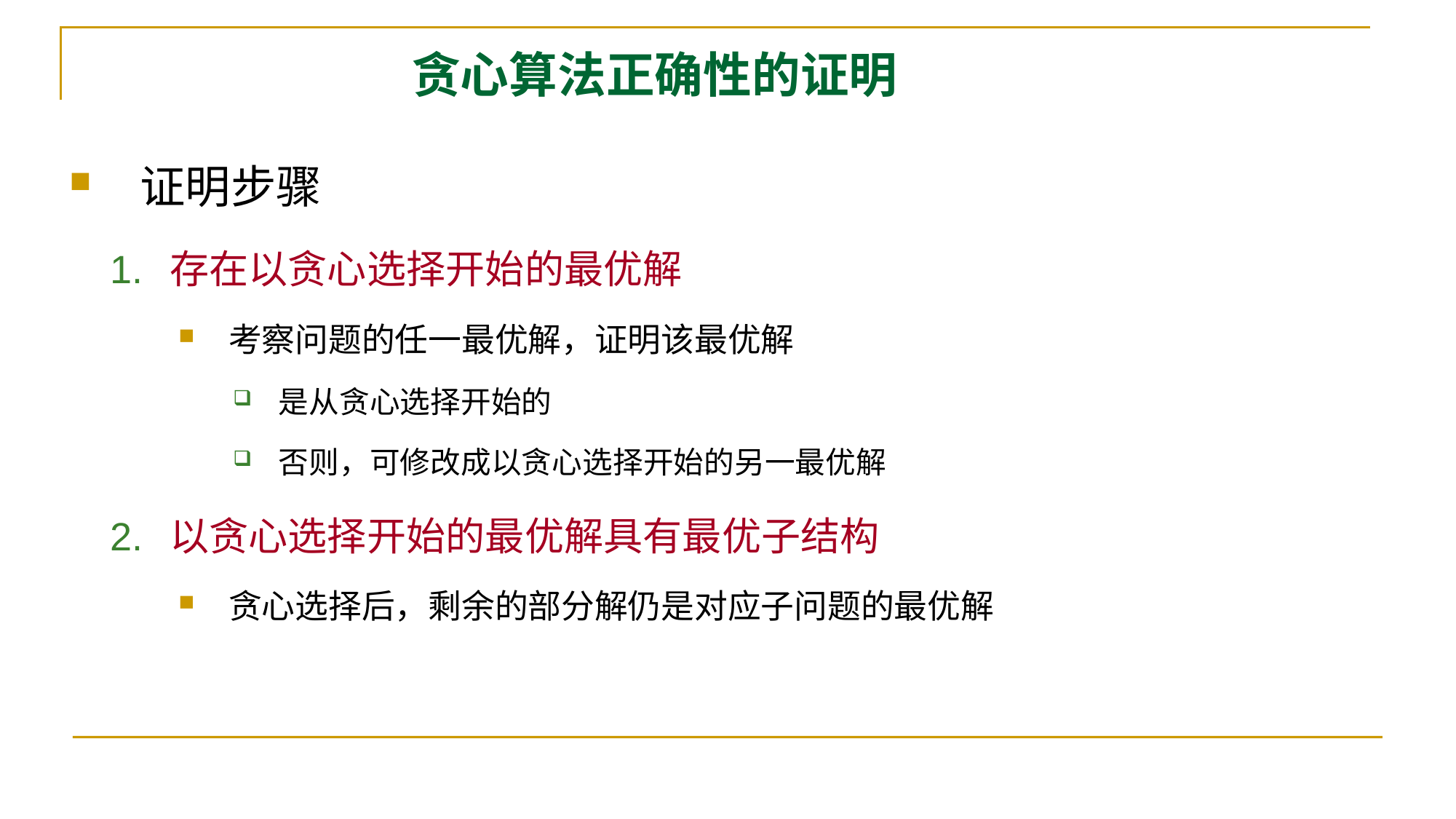

贪心算法正确性的证明
证明步骤
存在以贪心选择开始的最优解
考察问题的任一最优解，证明该最优解
是从贪心选择开始的
否则，可修改成以贪心选择开始的另一最优解
以贪心选择开始的最优解具有最优子结构
贪心选择后，剩余的部分解仍是对应子问题的最优解